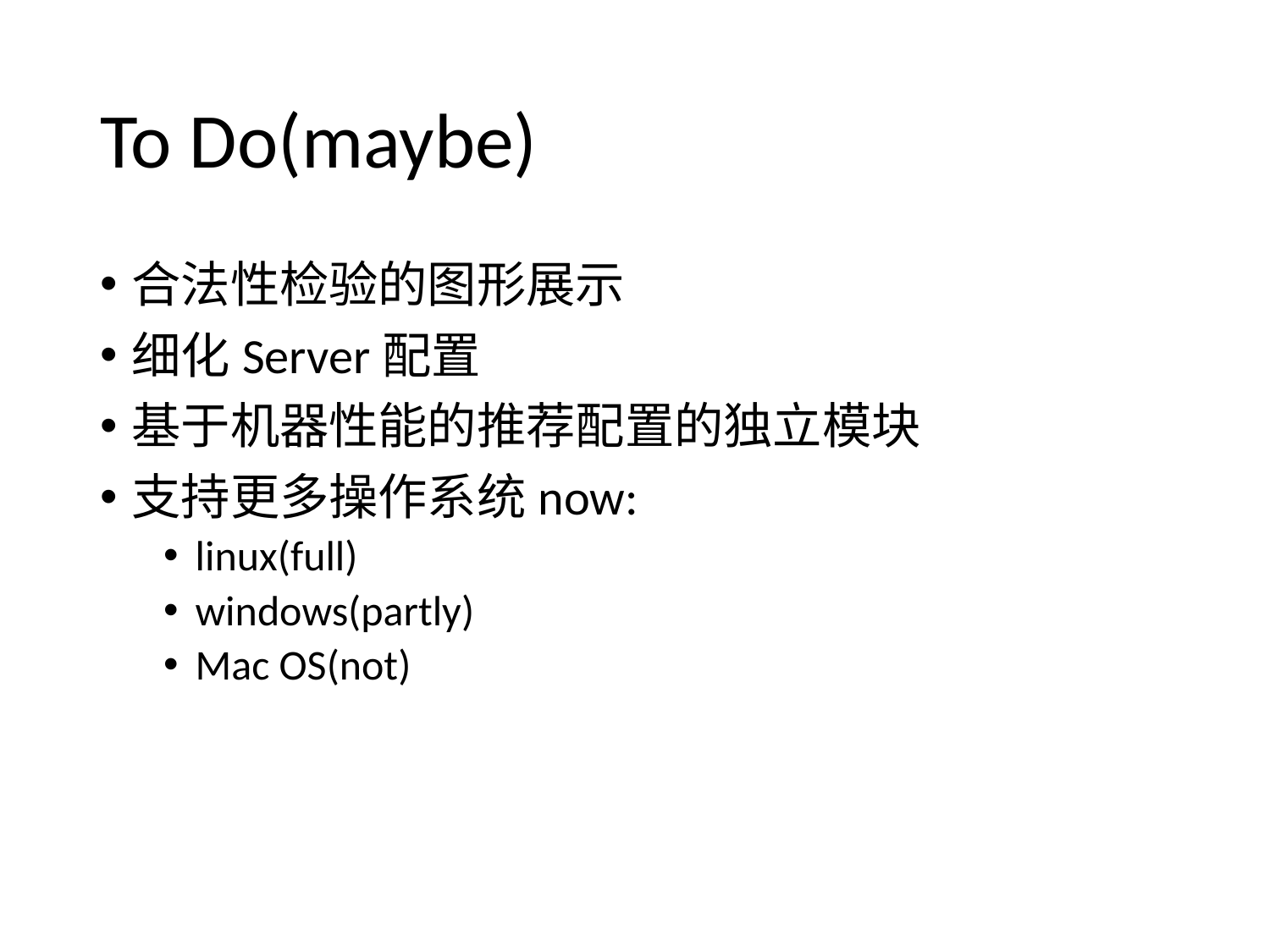

# To Do(maybe)
合法性检验的图形展示
细化Server配置
基于机器性能的推荐配置的独立模块
支持更多操作系统now:
linux(full)
windows(partly)
Mac OS(not)